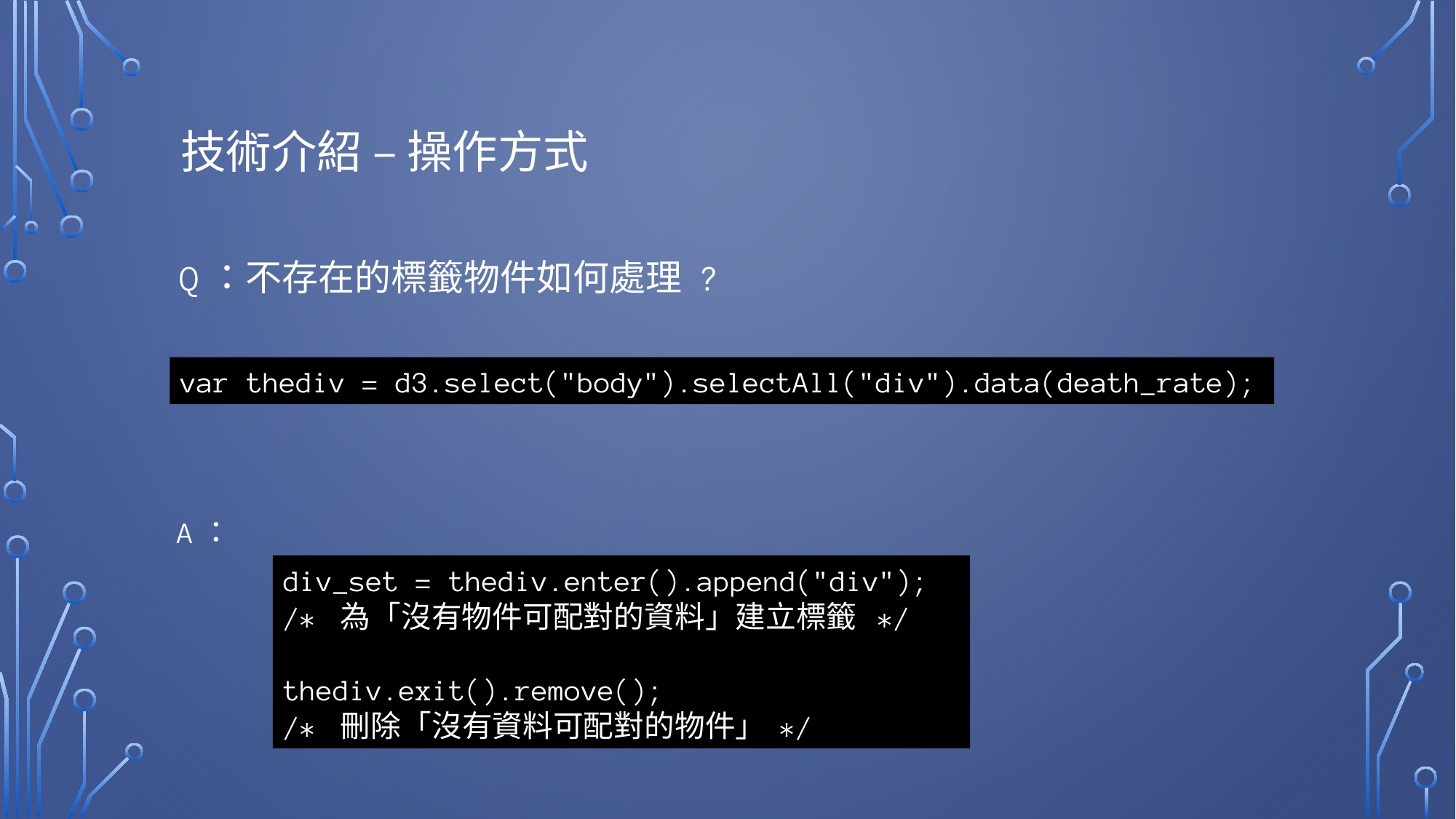

技術介紹 – 操作方式
Q：不存在的標籤物件如何處理 ?
var thediv = d3.select("body").selectAll("div").data(death_rate);
A：
div_set = thediv.enter().append("div");
/* 為「沒有物件可配對的資料」建立標籤  */

thediv.exit().remove();
/* 刪除「沒有資料可配對的物件」 */